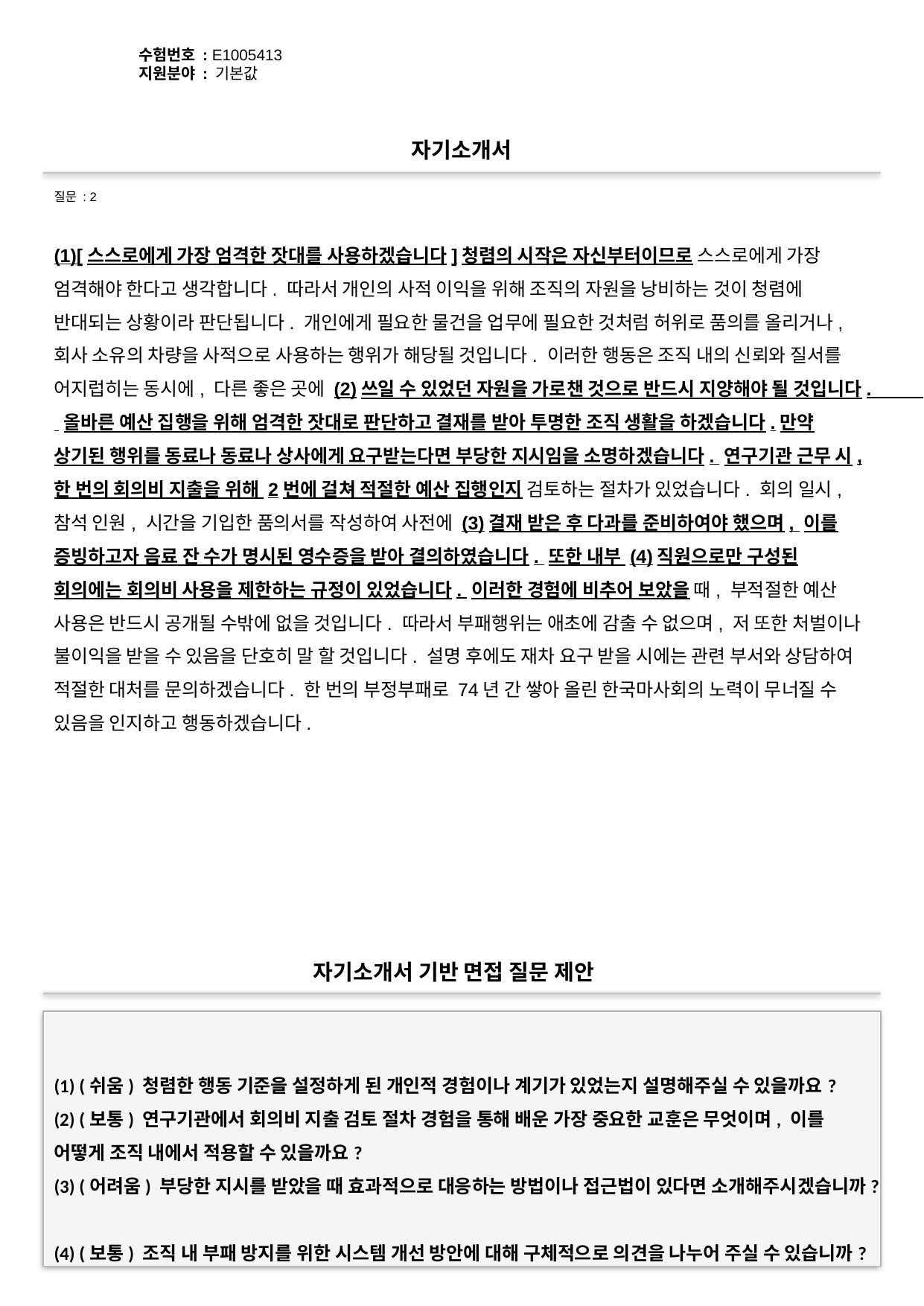

수험번호 : E1005413
지원분야 : 기본값
#

자기소개서

질문 : 2

(1)[스스로에게 가장 엄격한 잣대를 사용하겠습니다]청렴의 시작은 자신부터이므로 스스로에게 가장 엄격해야 한다고 생각합니다. 따라서 개인의 사적 이익을 위해 조직의 자원을 낭비하는 것이 청렴에 반대되는 상황이라 판단됩니다. 개인에게 필요한 물건을 업무에 필요한 것처럼 허위로 품의를 올리거나, 회사 소유의 차량을 사적으로 사용하는 행위가 해당될 것입니다. 이러한 행동은 조직 내의 신뢰와 질서를 어지럽히는 동시에, 다른 좋은 곳에 (2)쓰일 수 있었던 자원을 가로챈 것으로 반드시 지양해야 될 것입니다. 올바른 예산 집행을 위해 엄격한 잣대로 판단하고 결재를 받아 투명한 조직 생활을 하겠습니다.만약 상기된 행위를 동료나 동료나 상사에게 요구받는다면 부당한 지시임을 소명하겠습니다. 연구기관 근무 시, 한 번의 회의비 지출을 위해 2번에 걸쳐 적절한 예산 집행인지 검토하는 절차가 있었습니다. 회의 일시, 참석 인원, 시간을 기입한 품의서를 작성하여 사전에 (3)결재 받은 후 다과를 준비하여야 했으며, 이를 증빙하고자 음료 잔 수가 명시된 영수증을 받아 결의하였습니다. 또한 내부 (4)직원으로만 구성된 회의에는 회의비 사용을 제한하는 규정이 있었습니다. 이러한 경험에 비추어 보았을 때, 부적절한 예산 사용은 반드시 공개될 수밖에 없을 것입니다. 따라서 부패행위는 애초에 감출 수 없으며, 저 또한 처벌이나 불이익을 받을 수 있음을 단호히 말 할 것입니다. 설명 후에도 재차 요구 받을 시에는 관련 부서와 상담하여 적절한 대처를 문의하겠습니다. 한 번의 부정부패로 74년 간 쌓아 올린 한국마사회의 노력이 무너질 수 있음을 인지하고 행동하겠습니다.

자기소개서 기반 면접 질문 제안

(1) (쉬움) 청렴한 행동 기준을 설정하게 된 개인적 경험이나 계기가 있었는지 설명해주실 수 있을까요?
(2) (보통) 연구기관에서 회의비 지출 검토 절차 경험을 통해 배운 가장 중요한 교훈은 무엇이며, 이를 어떻게 조직 내에서 적용할 수 있을까요?
(3) (어려움) 부당한 지시를 받았을 때 효과적으로 대응하는 방법이나 접근법이 있다면 소개해주시겠습니까?
(4) (보통) 조직 내 부패 방지를 위한 시스템 개선 방안에 대해 구체적으로 의견을 나누어 주실 수 있습니까?